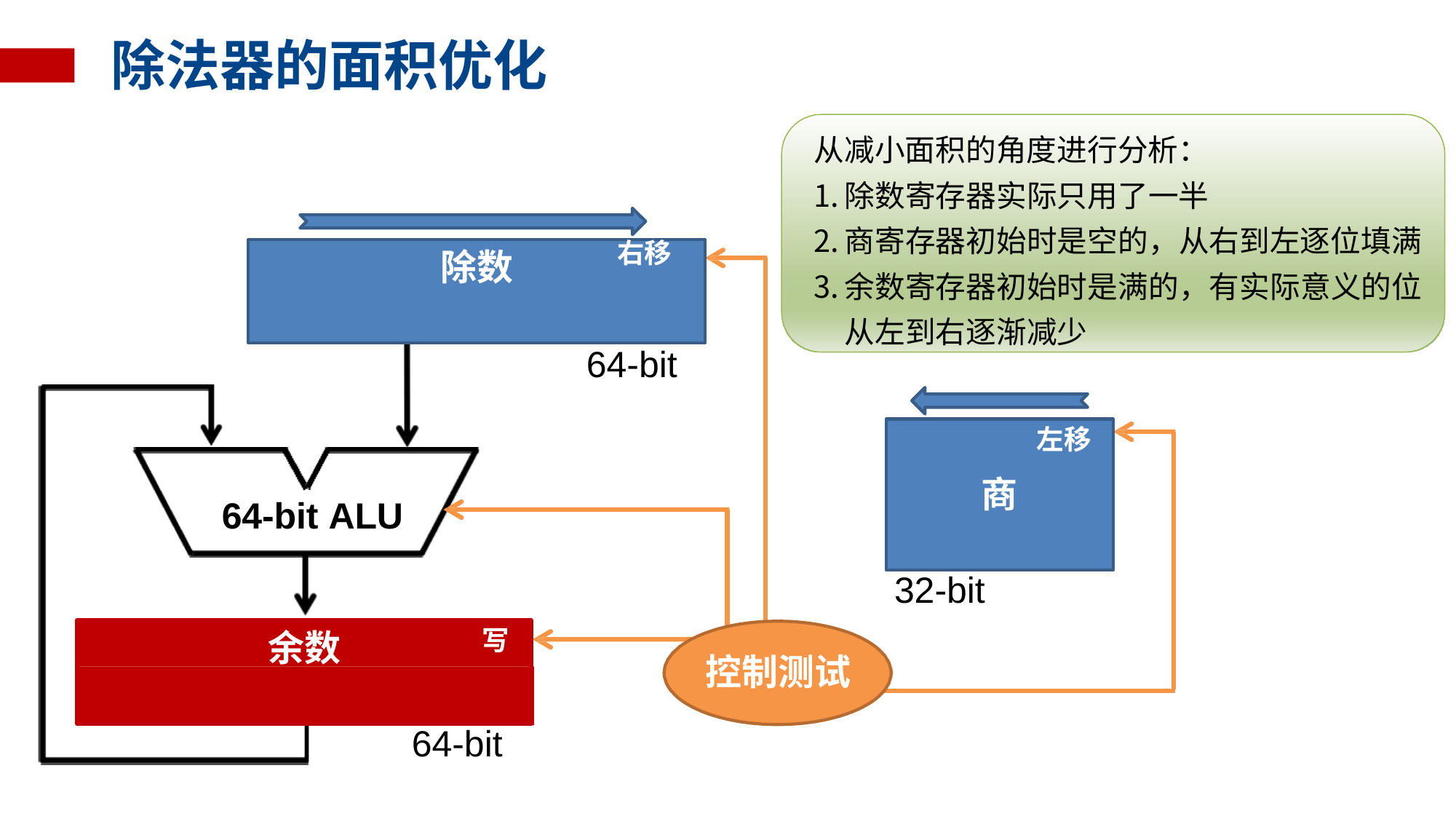

# 除法器的面积优化

从减小面积的角度进行分析：
除数寄存器实际只用了一半
商寄存器初始时是空的，从右到左逐位填满
余数寄存器初始时是满的，有实际意义的位 从左到右逐渐减少

右移

除数

64-bit

左移

商
64-bit ALU

32-bit

写
余数

控制测试

64-bit